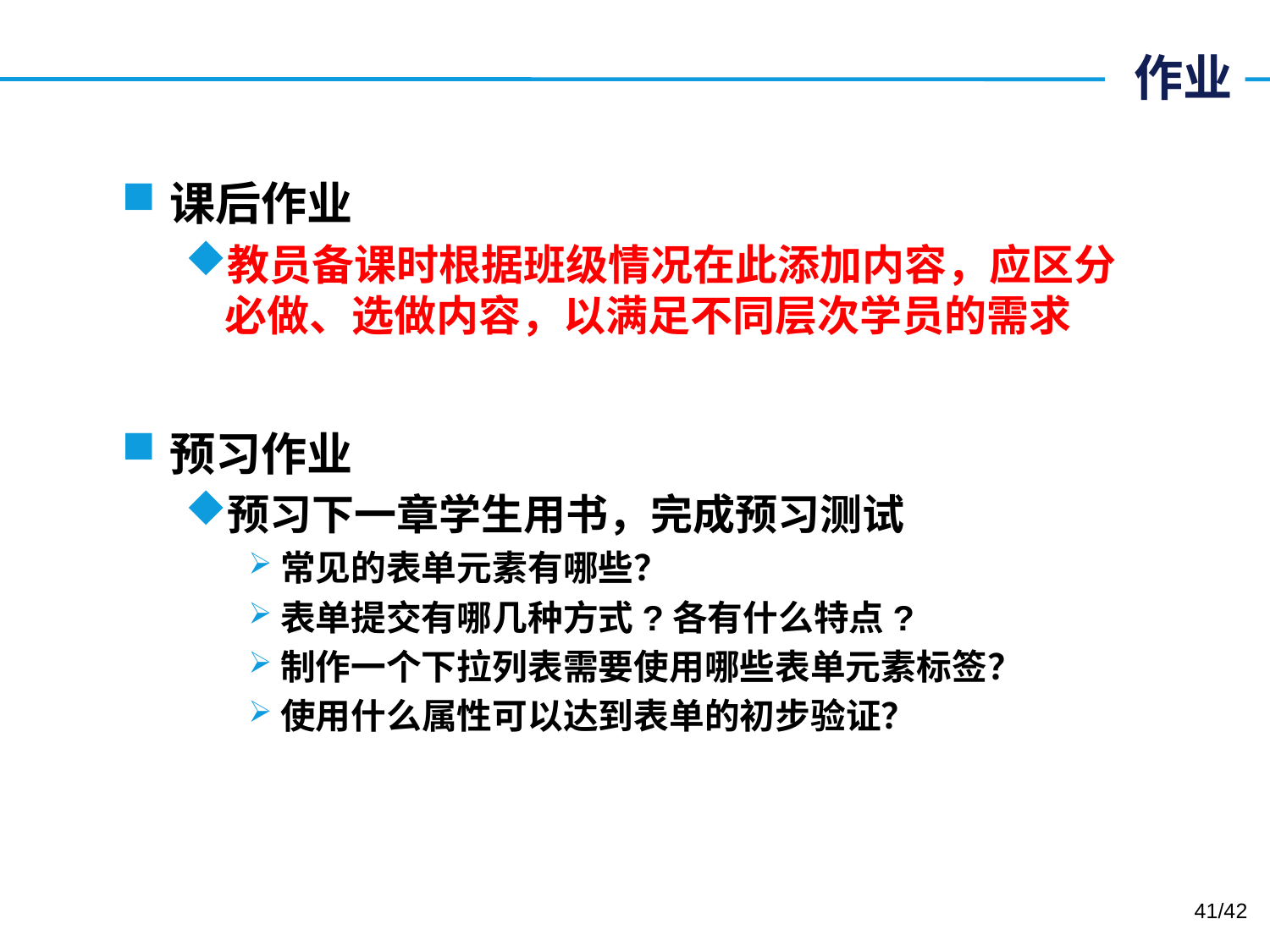

# 作业
课后作业
教员备课时根据班级情况在此添加内容，应区分必做、选做内容，以满足不同层次学员的需求

预习作业
预习下一章学生用书，完成预习测试
常见的表单元素有哪些？
表单提交有哪几种方式?各有什么特点?
制作一个下拉列表需要使用哪些表单元素标签？
使用什么属性可以达到表单的初步验证？
41/42